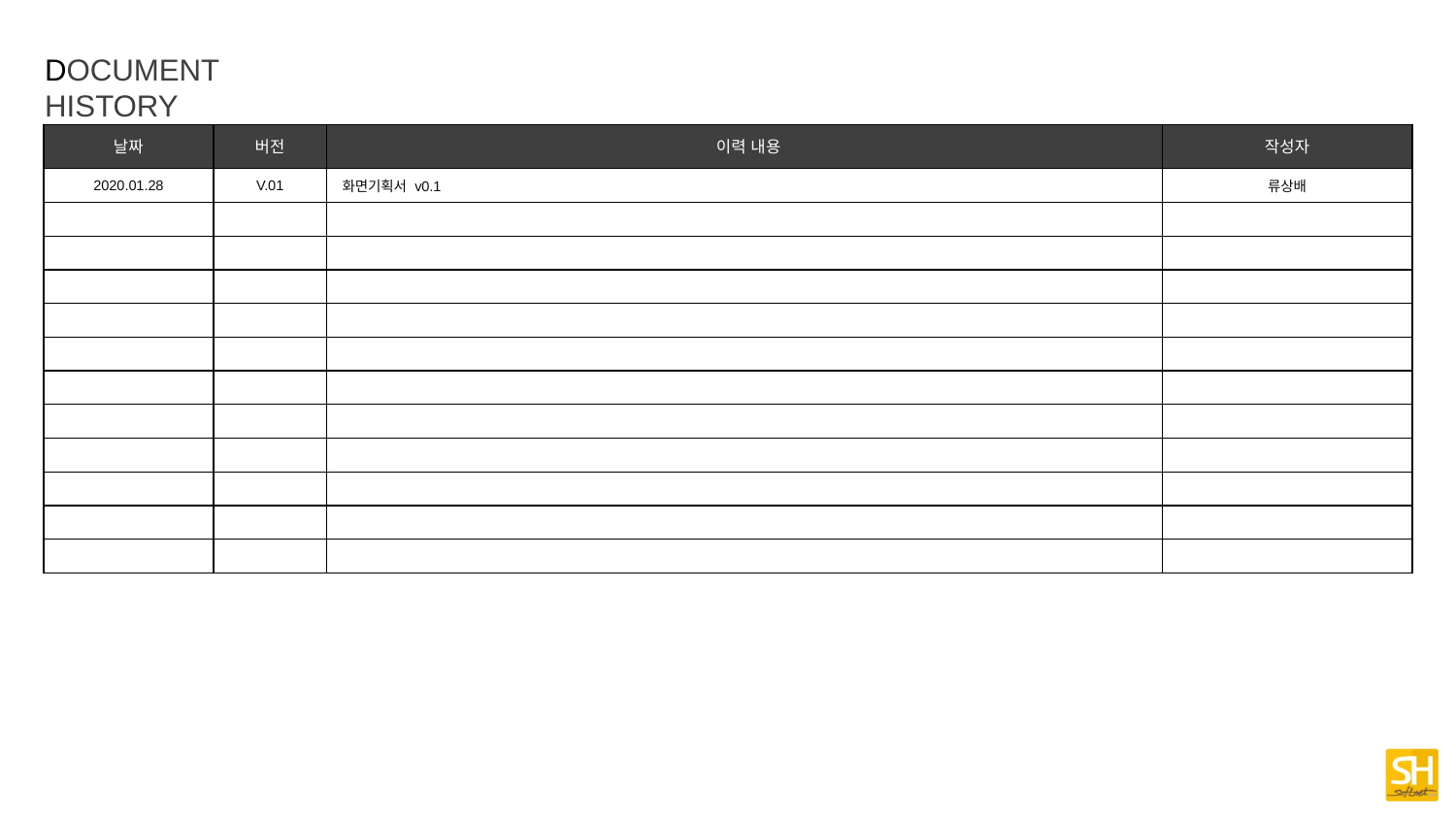

DOCUMENT HISTORY
| 날짜 | 버전 | 이력 내용 | 작성자 |
| --- | --- | --- | --- |
| 2020.01.28 | V.01 | 화면기획서 v0.1 | 류상배 |
|  |  |  |  |
|  |  |  |  |
|  |  |  |  |
|  |  |  |  |
|  |  |  |  |
|  |  |  |  |
|  |  |  |  |
|  |  |  |  |
|  |  |  |  |
|  |  |  |  |
|  |  |  |  |